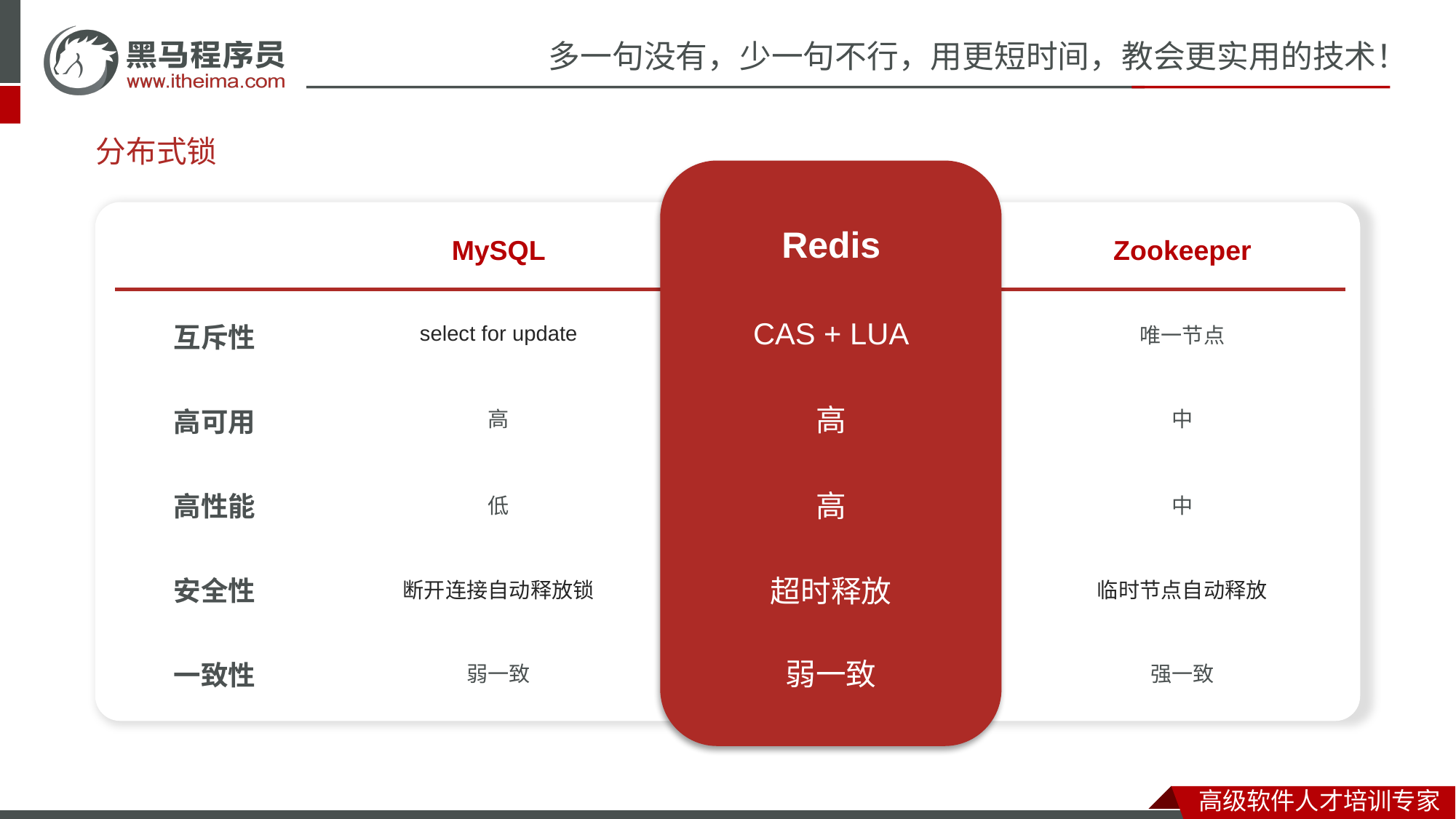

# 分布式锁

|  | MySQL | Redis | Zookeeper |
| --- | --- | --- | --- |
|  | select for update | CAS + LUA | 唯一节点 |
|  | 高 | 高 | 中 |
|  | 低 | 高 | 中 |
|  | 断开连接自动释放锁 | 超时释放 | 临时节点自动释放 |
|  | 弱一致 | 弱一致 | 强一致 |
互斥性
高可用
高性能
安全性
一致性